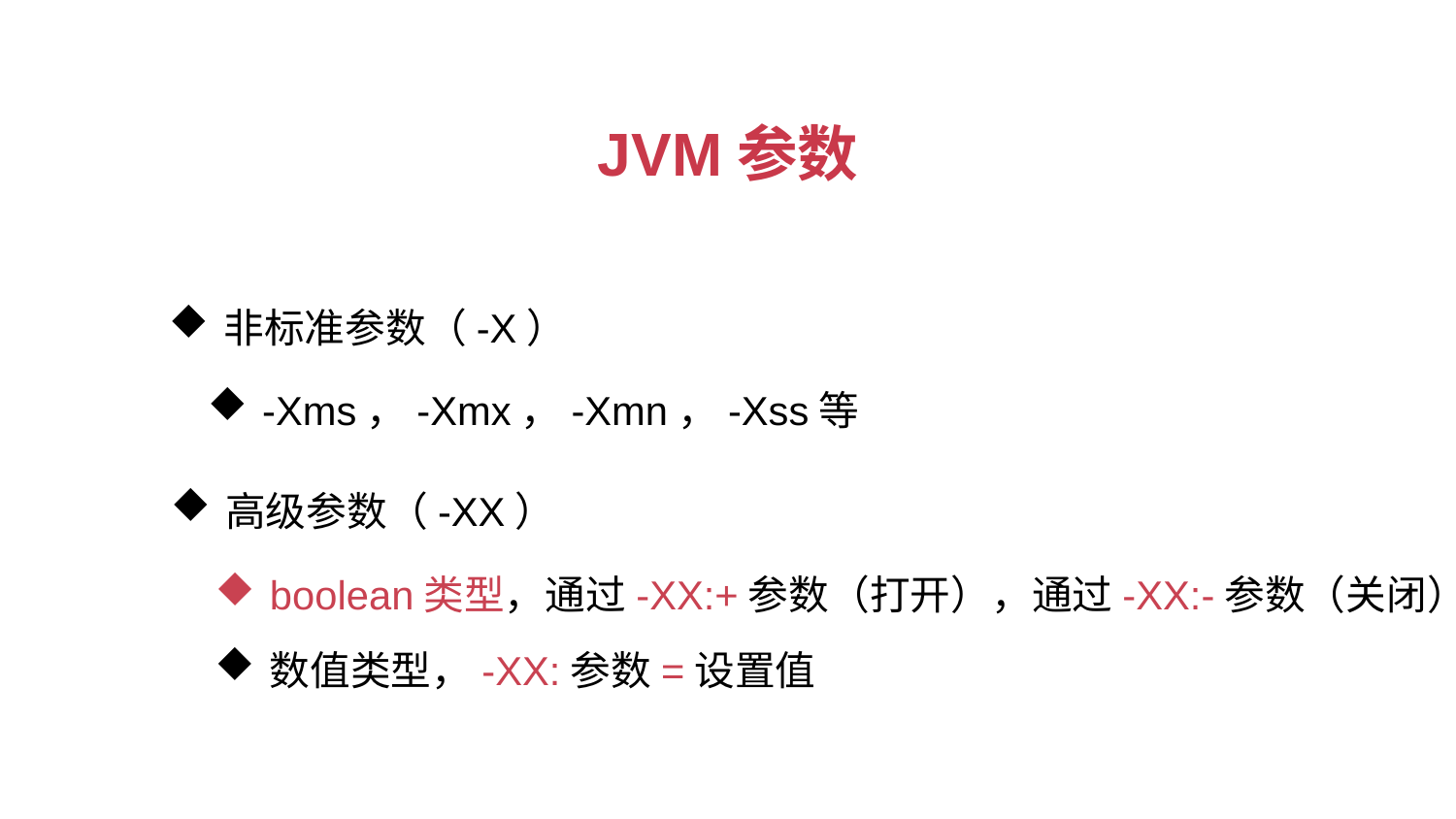

JVM参数
非标准参数（-X）
-Xms，-Xmx，-Xmn，-Xss等
高级参数（-XX）
boolean类型，通过-XX:+参数（打开），通过-XX:-参数（关闭）
数值类型，-XX:参数=设置值